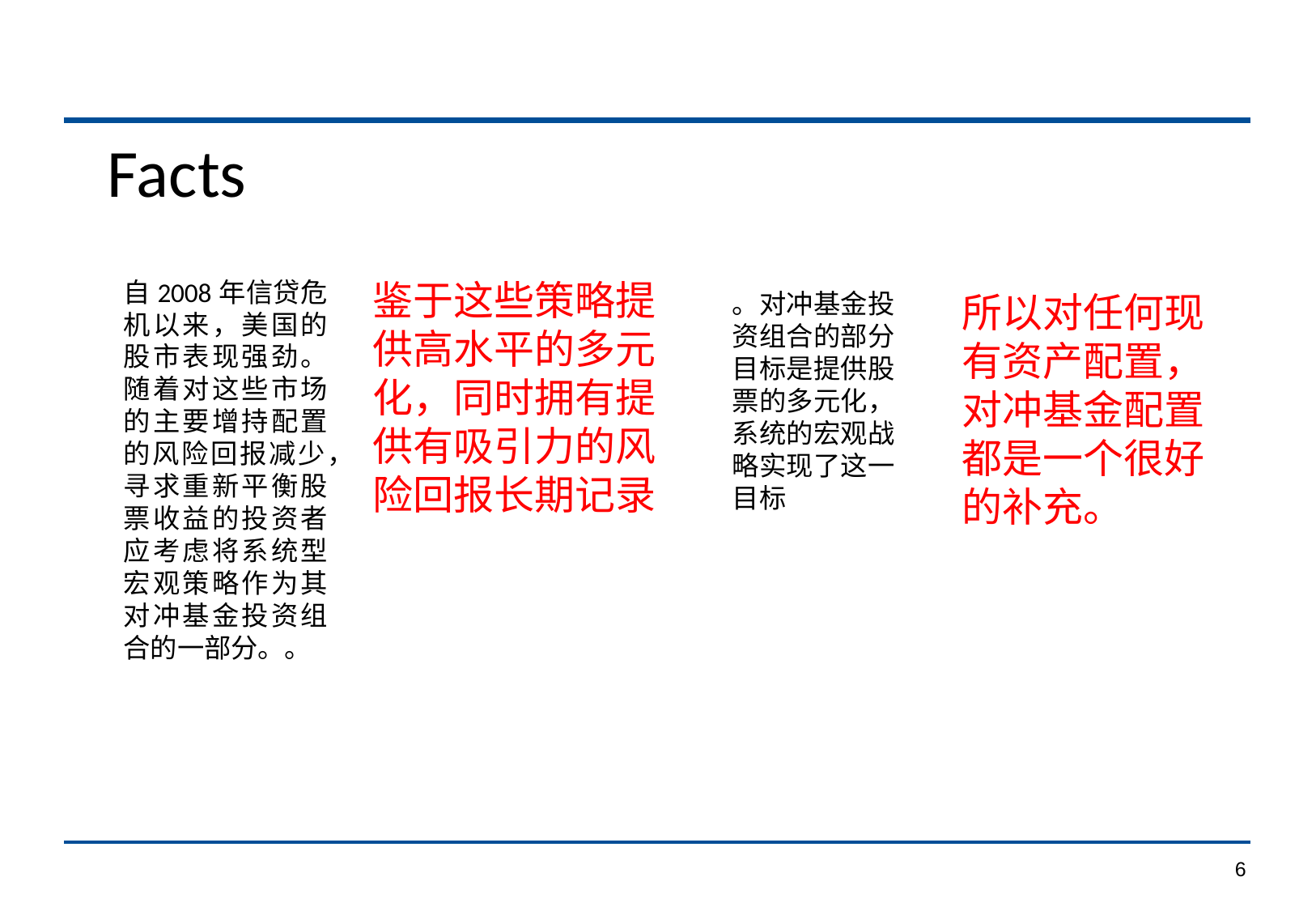

Facts
自2008年信贷危机以来，美国的股市表现强劲。随着对这些市场的主要增持配置的风险回报减少，寻求重新平衡股票收益的投资者应考虑将系统型宏观策略作为其对冲基金投资组合的一部分。。
鉴于这些策略提供高水平的多元化，同时拥有提供有吸引力的风险回报长期记录
。对冲基金投资组合的部分目标是提供股票的多元化，系统的宏观战略实现了这一目标
所以对任何现有资产配置，对冲基金配置都是一个很好的补充。
6